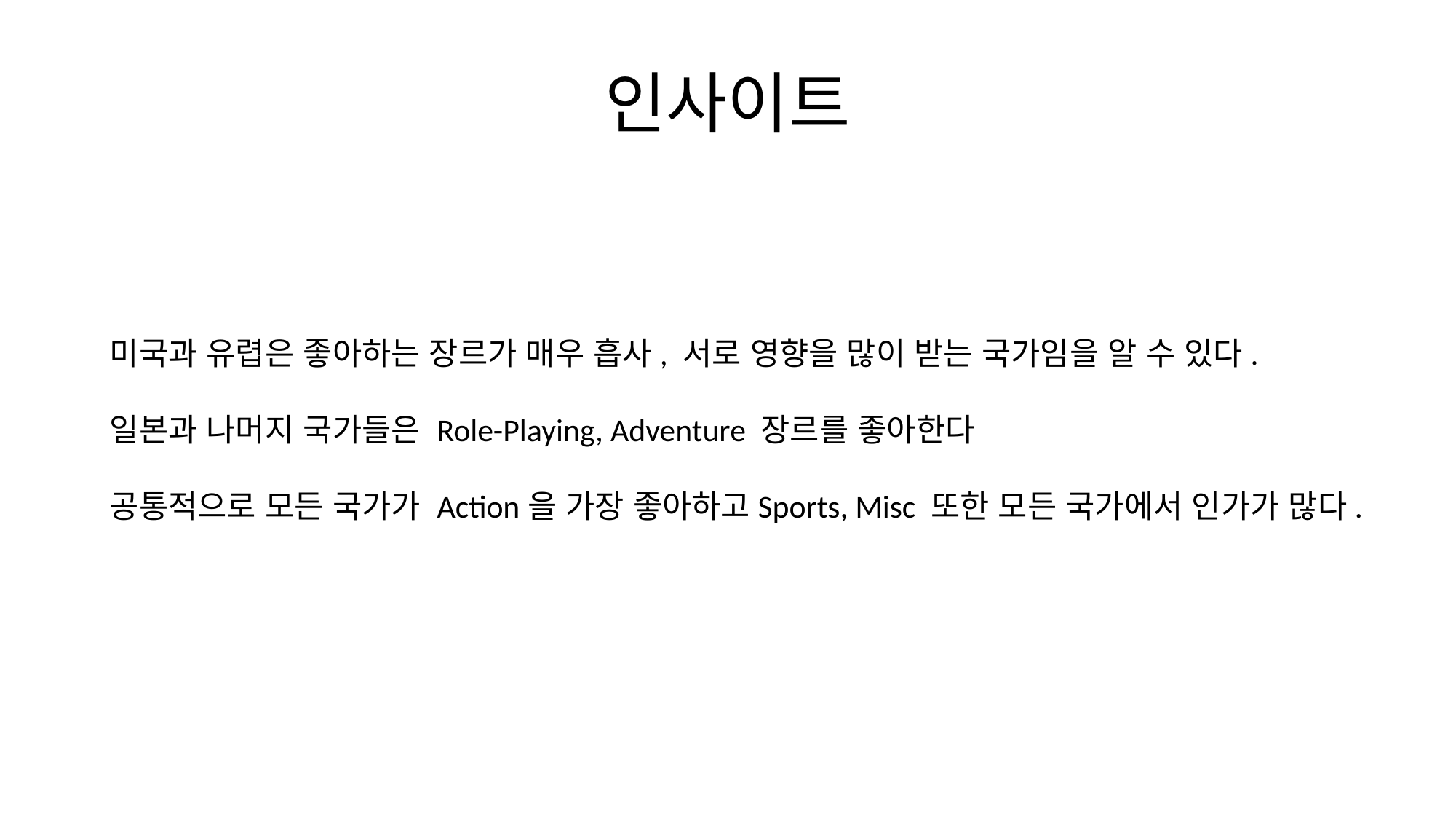

# 인사이트
미국과 유렵은 좋아하는 장르가 매우 흡사, 서로 영향을 많이 받는 국가임을 알 수 있다.

일본과 나머지 국가들은 Role-Playing, Adventure 장르를 좋아한다

공통적으로 모든 국가가 Action을 가장 좋아하고Sports, Misc 또한 모든 국가에서 인가가 많다.